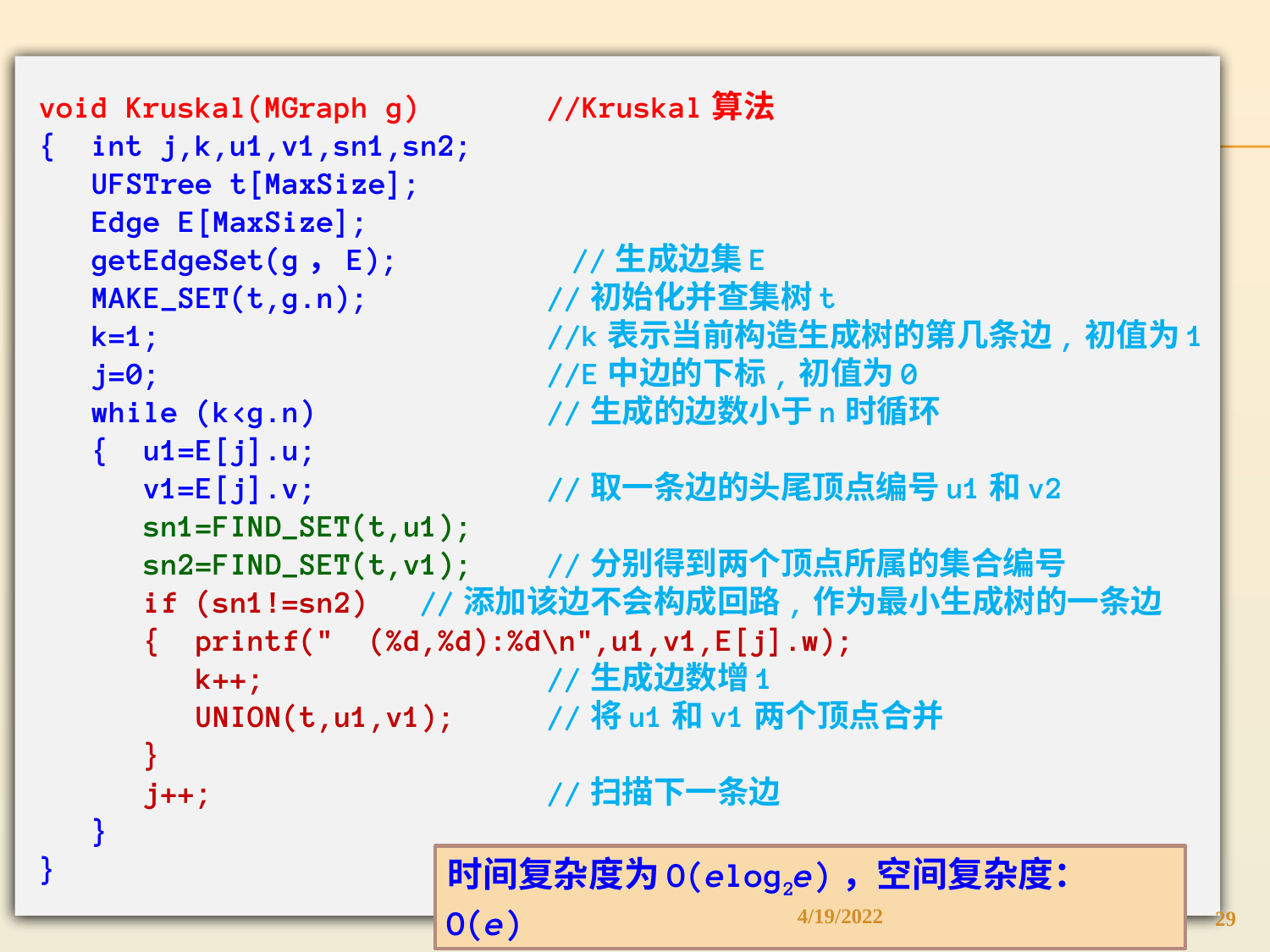

void Kruskal(MGraph g)	//Kruskal算法
{  int j,k,u1,v1,sn1,sn2;
   UFSTree t[MaxSize];
   Edge E[MaxSize];
   getEdgeSet(g，E);          //生成边集E
   MAKE_SET(t,g.n);		//初始化并查集树t
   k=1;				//k表示当前构造生成树的第几条边,初值为1
   j=0;				//E中边的下标,初值为0
   while (k<g.n)		//生成的边数小于n时循环
   {  u1=E[j].u;
      v1=E[j].v;		//取一条边的头尾顶点编号u1和v2
      sn1=FIND_SET(t,u1);
      sn2=FIND_SET(t,v1);	//分别得到两个顶点所属的集合编号
      if (sn1!=sn2)	//添加该边不会构成回路,作为最小生成树的一条边
      {  printf("  (%d,%d):%d\n",u1,v1,E[j].w);
         k++;			//生成边数增1
         UNION(t,u1,v1);	//将u1和v1两个顶点合并
      }
      j++;			//扫描下一条边
   }
}
时间复杂度为O(elog2e)，空间复杂度：O(e)
4/19/2022
29